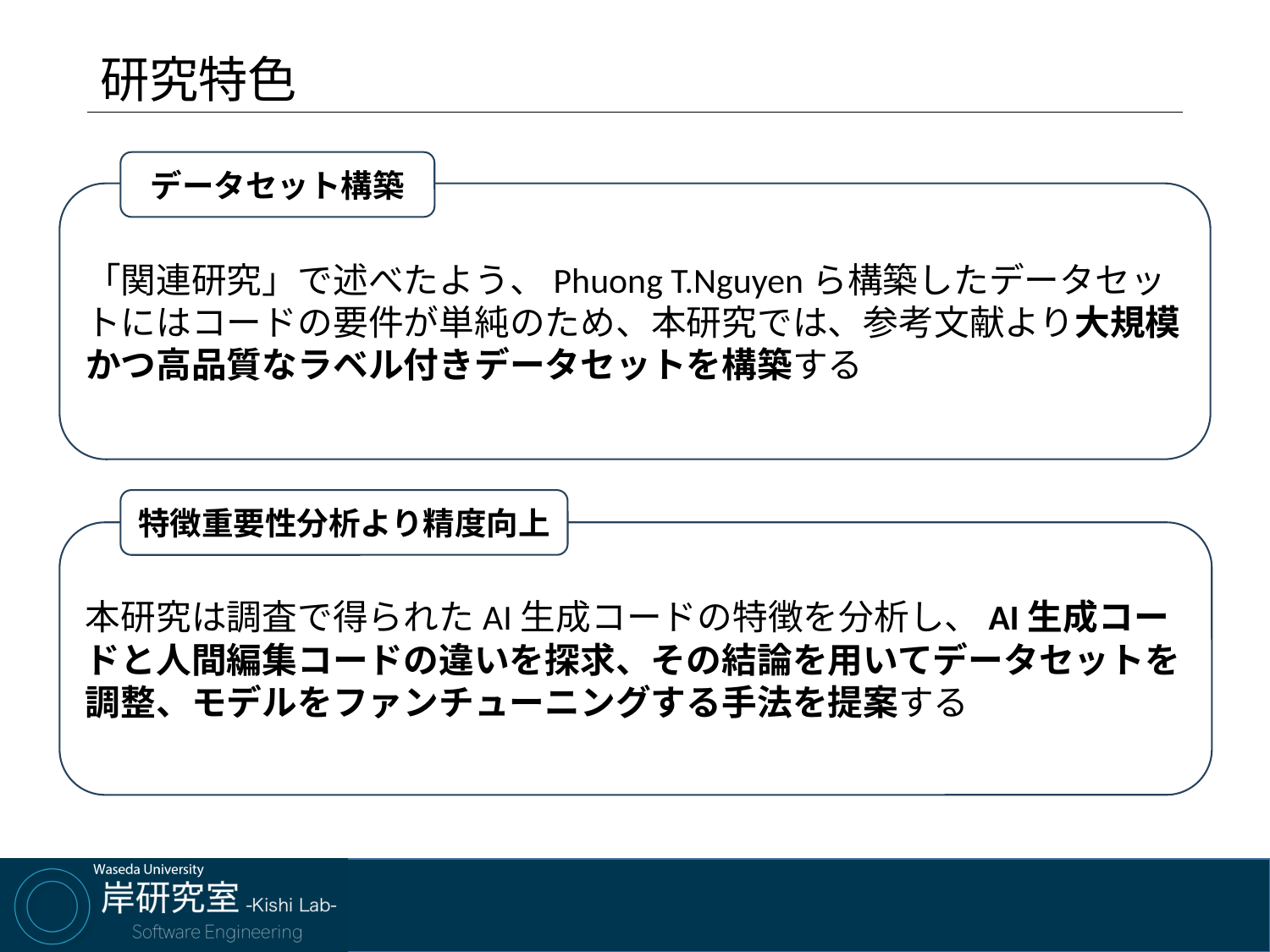

# 研究特色
データセット構築
「関連研究」で述べたよう、Phuong T.Nguyenら構築したデータセットにはコードの要件が単純のため、本研究では、参考文献より大規模かつ高品質なラベル付きデータセットを構築する
特徴重要性分析より精度向上
本研究は調査で得られたAI生成コードの特徴を分析し、AI生成コードと人間編集コードの違いを探求、その結論を用いてデータセットを調整、モデルをファンチューニングする手法を提案する
6